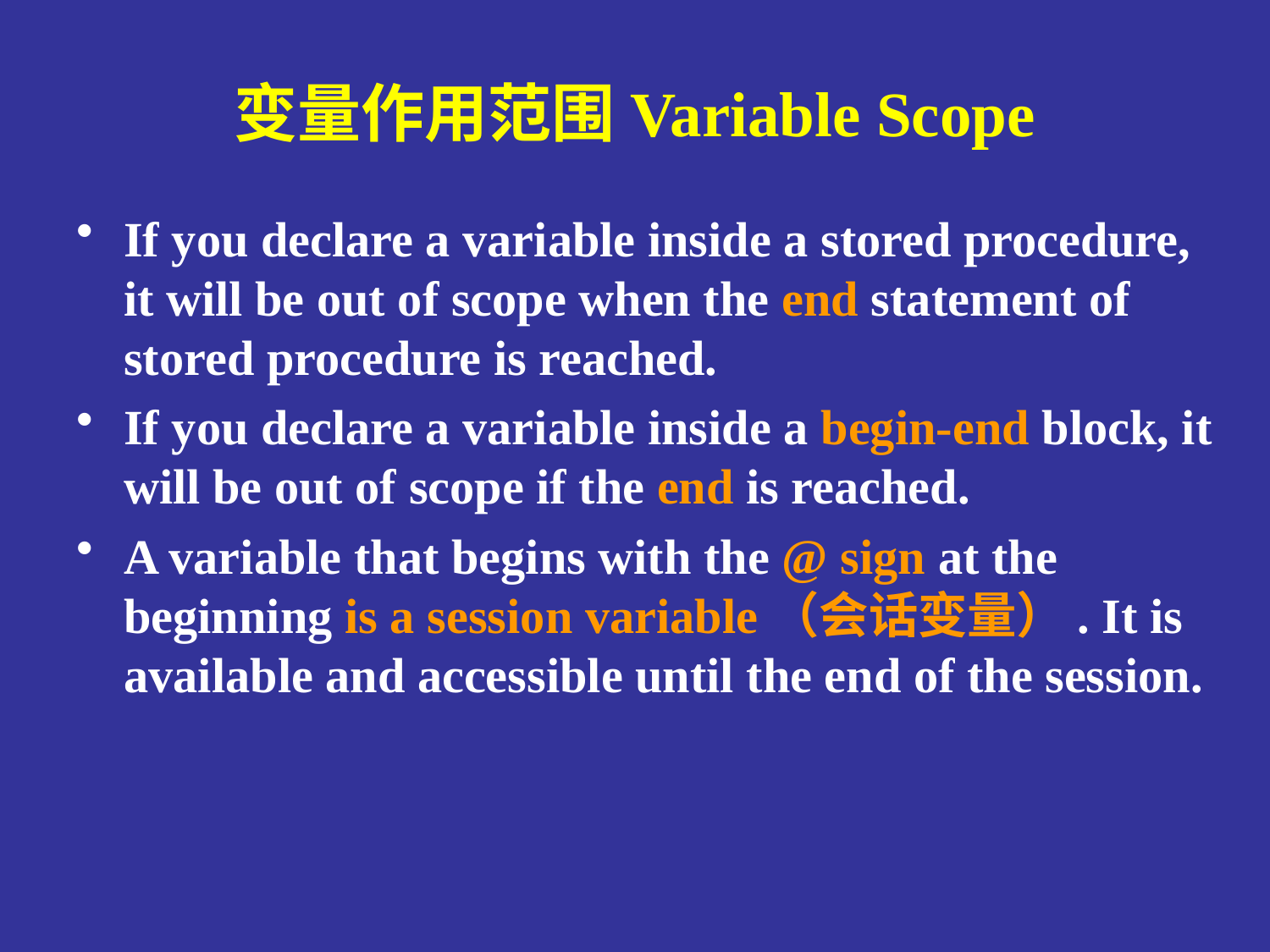

# 变量作用范围Variable Scope
If you declare a variable inside a stored procedure, it will be out of scope when the end statement of stored procedure is reached.
If you declare a variable inside a begin-end block, it will be out of scope if the end is reached.
A variable that begins with the @ sign at the beginning is a session variable（会话变量）. It is available and accessible until the end of the session.